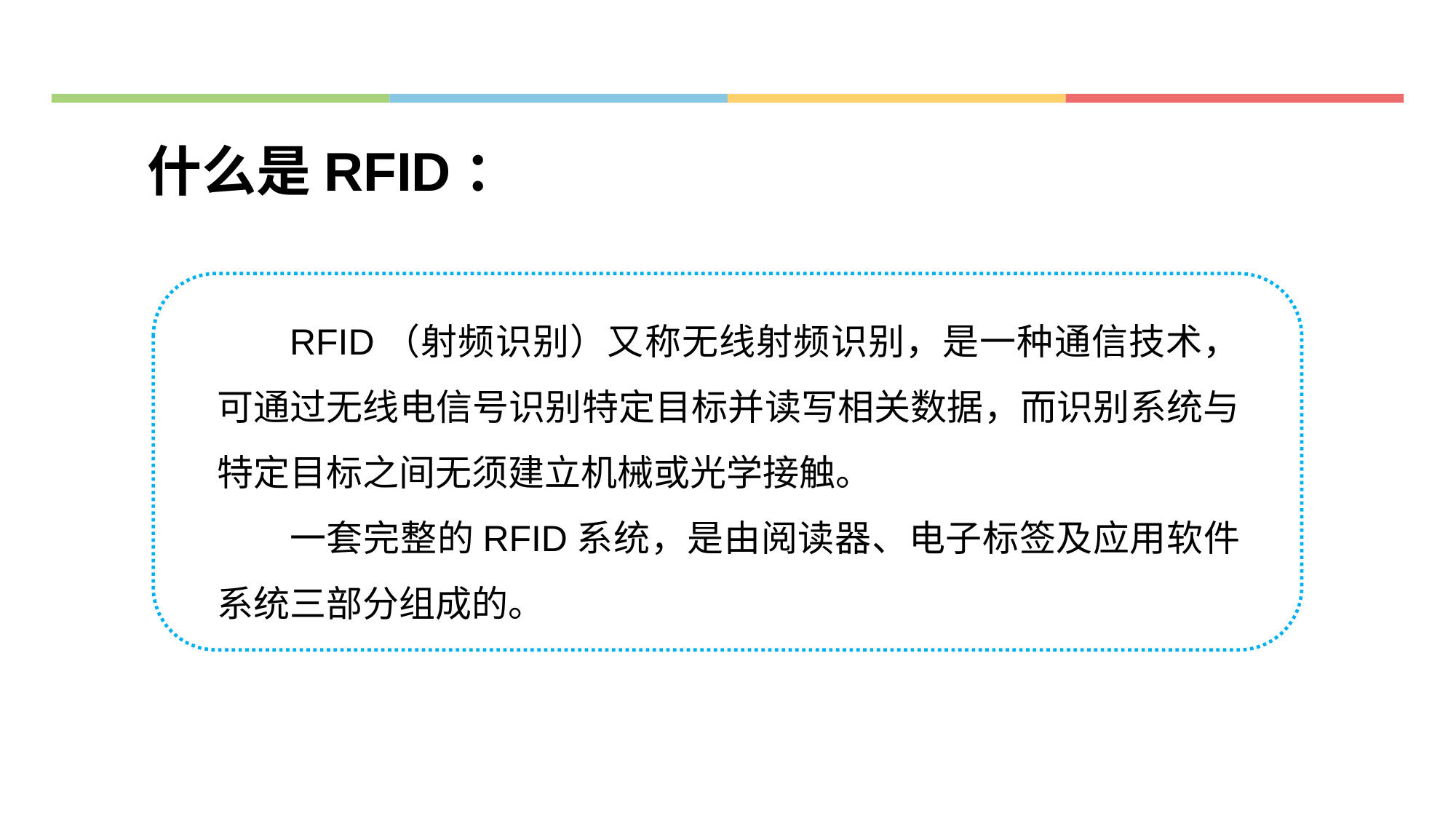

什么是RFID：

RFID（射频识别）又称无线射频识别，是一种通信技术，可通过无线电信号识别特定目标并读写相关数据，而识别系统与特定目标之间无须建立机械或光学接触。
一套完整的RFID系统，是由阅读器、电子标签及应用软件系统三部分组成的。